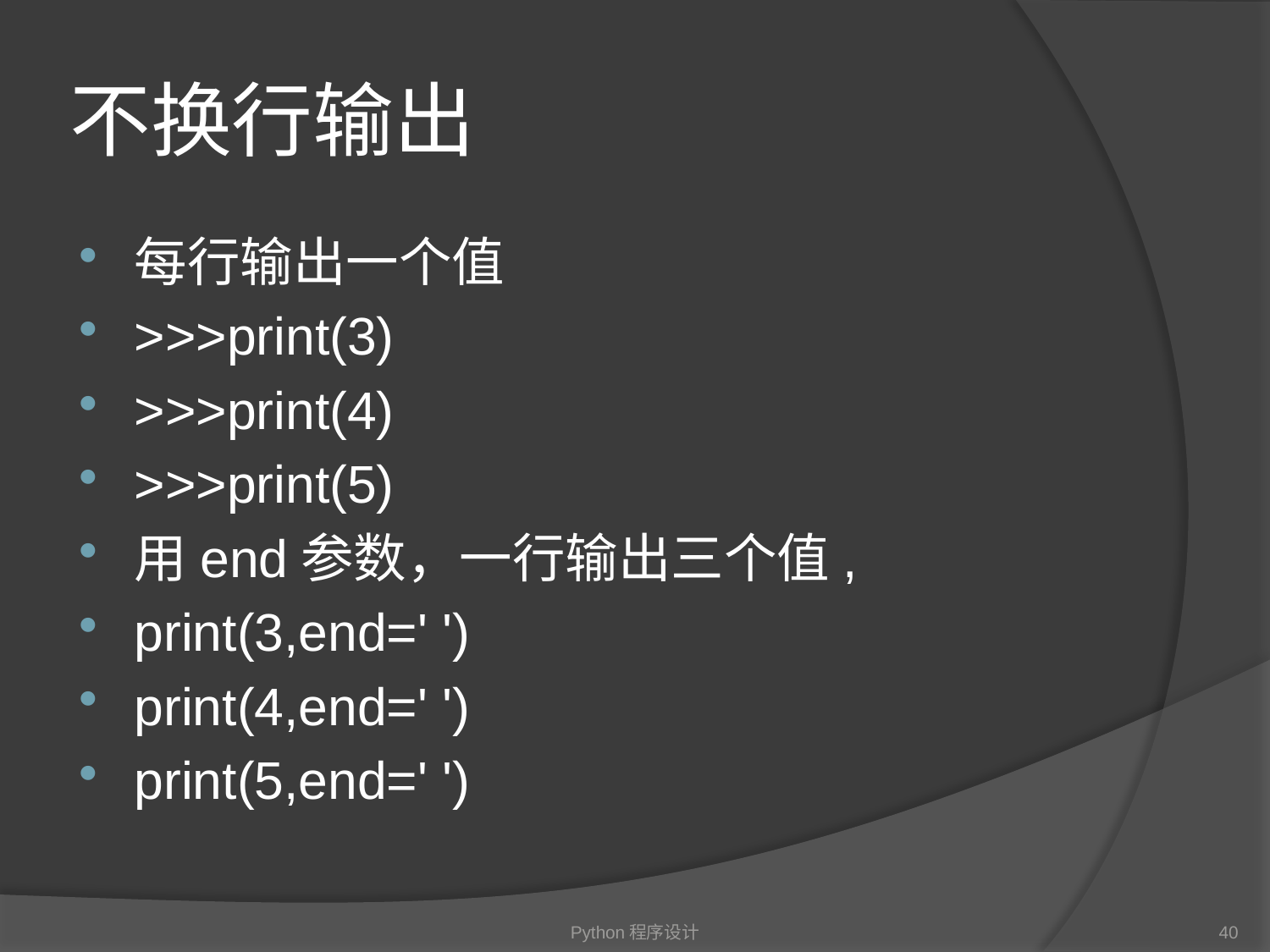

# 不换行输出
每行输出一个值
>>>print(3)
>>>print(4)
>>>print(5)
用end参数，一行输出三个值,
print(3,end=' ')
print(4,end=' ')
print(5,end=' ')

Python程序设计
40